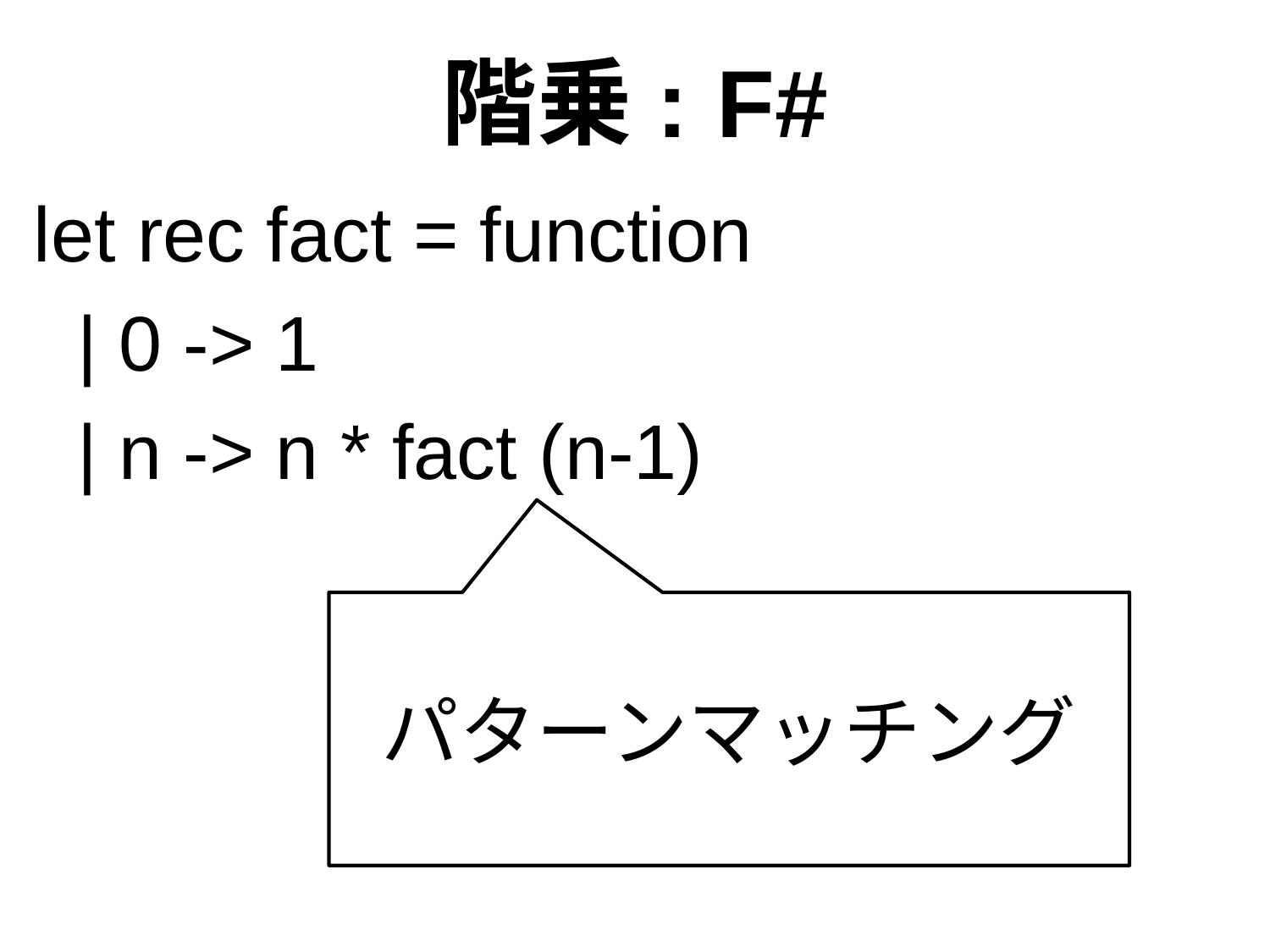

# 階乗: F#
let rec fact = function
  | 0 -> 1
  | n -> n * fact (n-1)

パターンマッチング